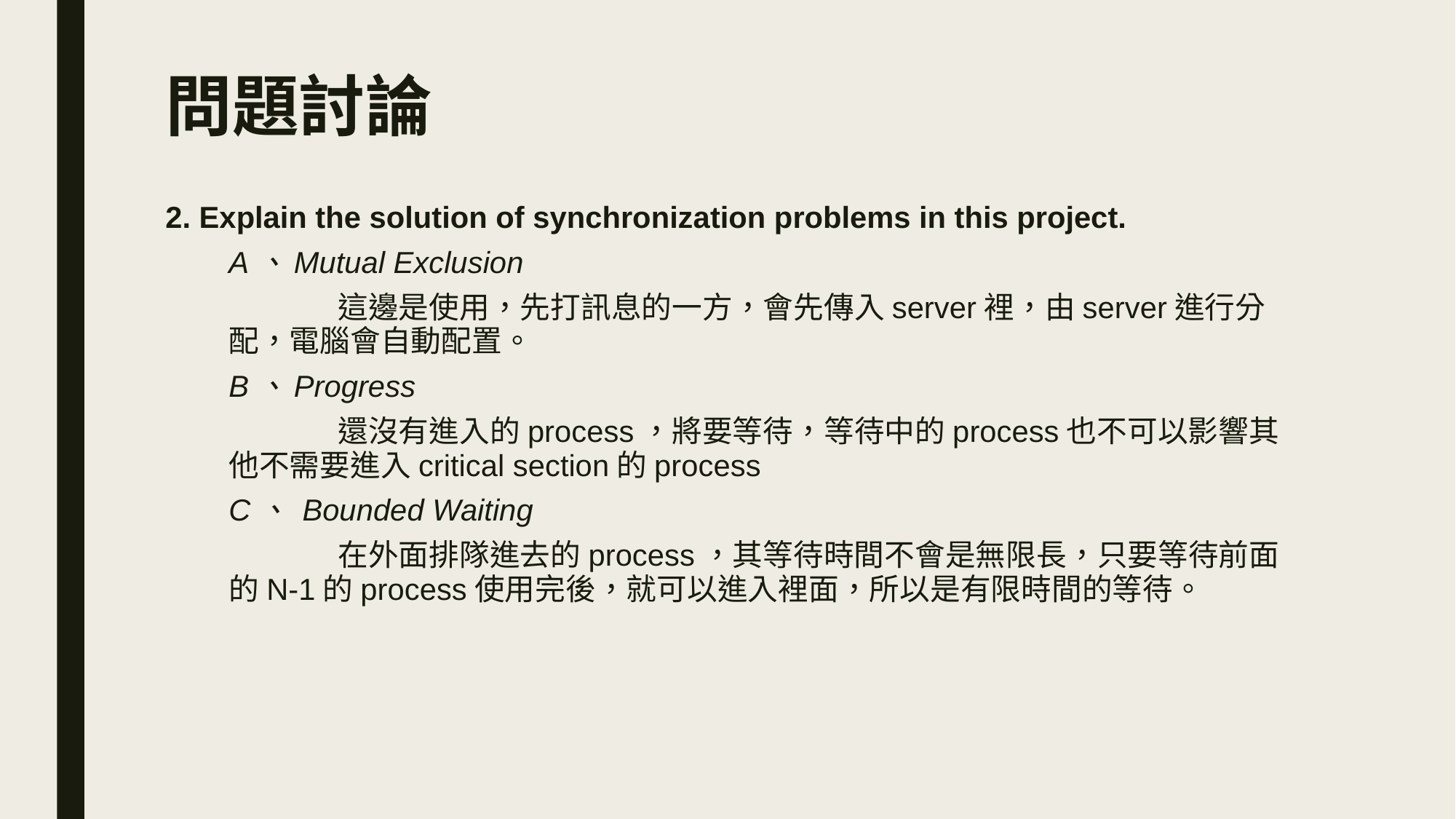

# 問題討論
2. Explain the solution of synchronization problems in this project.
A、Mutual Exclusion
	這邊是使用，先打訊息的一方，會先傳入server裡，由server進行分配，電腦會自動配置。
B、Progress
	還沒有進入的process，將要等待，等待中的process也不可以影響其他不需要進入critical section的process
C、 Bounded Waiting
	在外面排隊進去的process，其等待時間不會是無限長，只要等待前面的N-1的process使用完後，就可以進入裡面，所以是有限時間的等待。